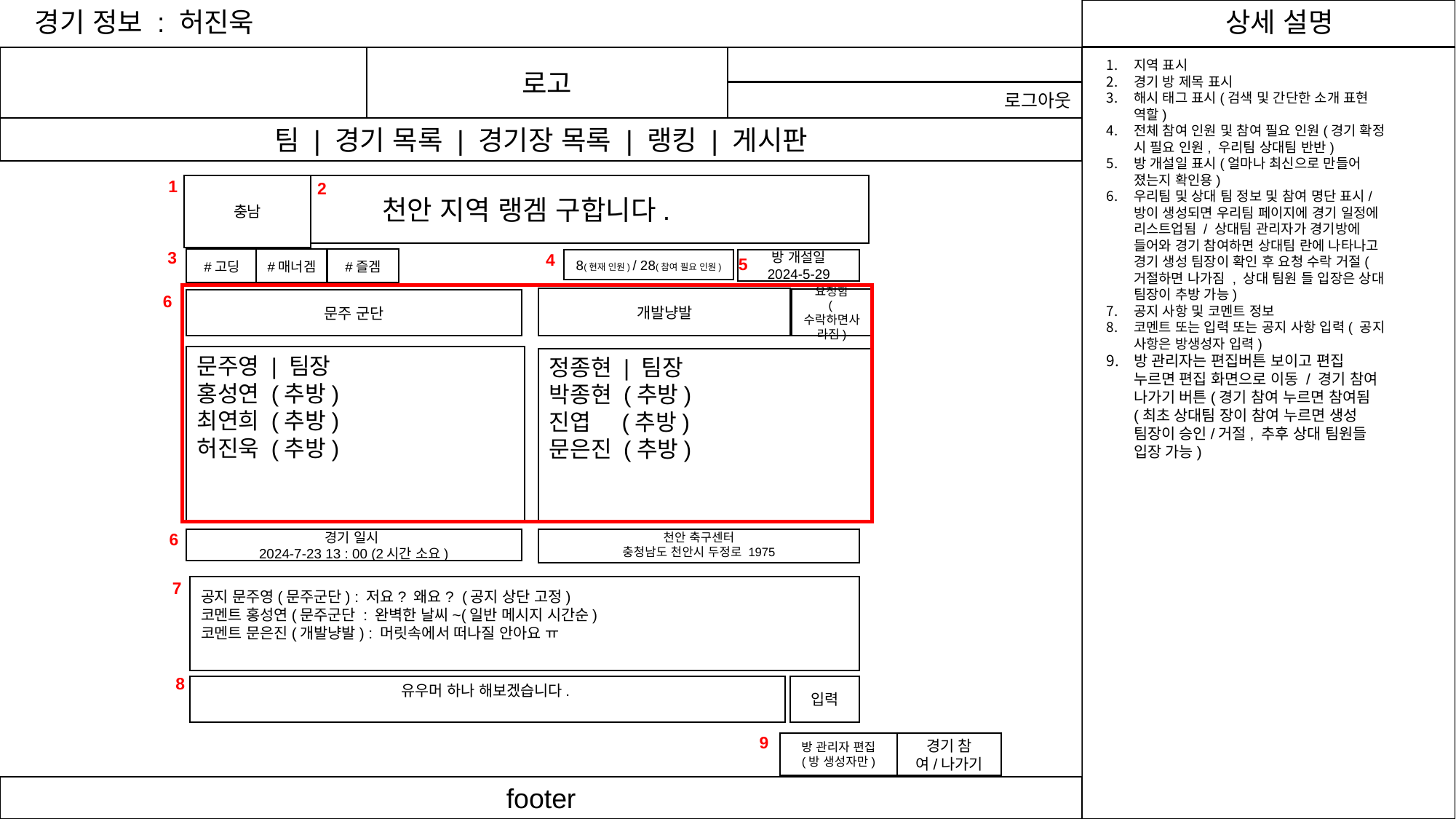

경기 정보 : 허진욱

로고
지역 표시
경기 방 제목 표시
해시 태그 표시(검색 및 간단한 소개 표현 역할)
전체 참여 인원 및 참여 필요 인원(경기 확정 시 필요 인원, 우리팀 상대팀 반반)
방 개설일 표시(얼마나 최신으로 만들어 졌는지 확인용)
우리팀 및 상대 팀 정보 및 참여 명단 표시/방이 생성되면 우리팀 페이지에 경기 일정에 리스트업됨 / 상대팀 관리자가 경기방에 들어와 경기 참여하면 상대팀 란에 나타나고 경기 생성 팀장이 확인 후 요청 수락 거절(거절하면 나가짐 , 상대 팀원 들 입장은 상대 팀장이 추방 가능)
공지 사항 및 코멘트 정보
코멘트 또는 입력 또는 공지 사항 입력( 공지 사항은 방생성자 입력)
방 관리자는 편집버튼 보이고 편집 누르면 편집 화면으로 이동 / 경기 참여 나가기 버튼(경기 참여 누르면 참여됨(최초 상대팀 장이 참여 누르면 생성 팀장이 승인/거절, 추후 상대 팀원들 입장 가능)
로그아웃
팀 | 경기 목록 | 경기장 목록 | 랭킹 | 게시판
1
2
천안 지역 랭겜 구합니다.
충남
3
4
5
#고딩
#매너겜
#즐겜
방 개설일
2024-5-29
8(현재 인원) / 28(참여 필요 인원)

6

개발냥발
요청함
(수락하면사라짐)
문주 군단
문주영 | 팀장
홍성연 (추방)
최연희 (추방)
허진욱 (추방)

정종현 | 팀장
박종현 (추방)
진엽    (추방)
문은진 (추방)

6
경기 일시
2024-7-23 13 : 00 (2시간 소요)

천안 축구센터
충청남도 천안시 두정로 1975

7
공지 문주영(문주군단) : 저요? 왜요?  (공지 상단 고정)
코멘트 홍성연(문주군단 : 완벽한 날씨~(일반 메시지 시간순)
코멘트 문은진(개발냥발) : 머릿속에서 떠나질 안아요 ㅠ

8
유우머 하나 해보겠습니다.

입력
9
방 관리자 편집
(방 생성자만)
경기 참여/나가기
footer